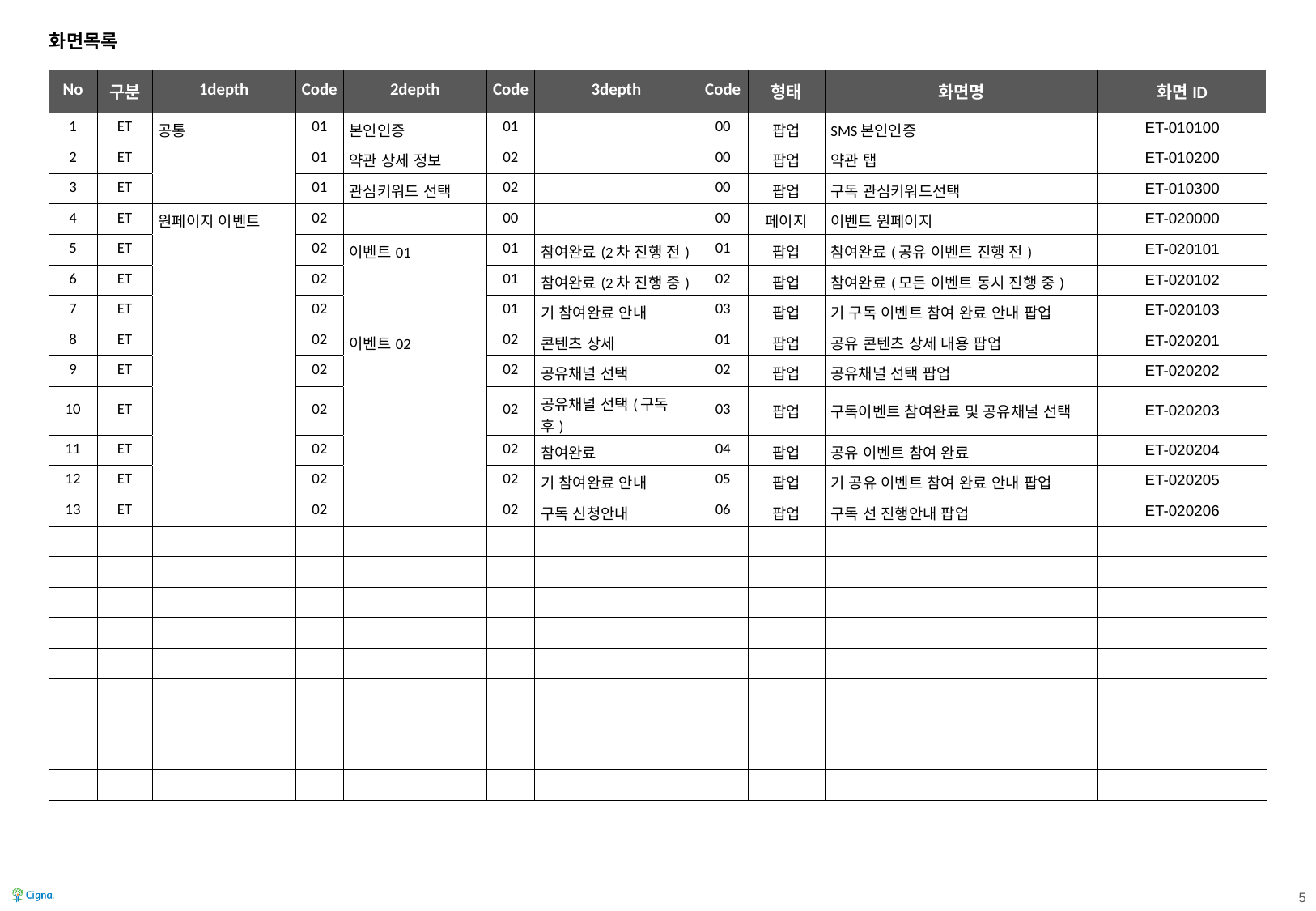

화면목록
| No | 구분 | 1depth | Code | 2depth | Code | 3depth | Code | 형태 | 화면명 | 화면ID |
| --- | --- | --- | --- | --- | --- | --- | --- | --- | --- | --- |
| 1 | ET | 공통 | 01 | 본인인증 | 01 |  | 00 | 팝업 | SMS본인인증 | ET-010100 |
| 2 | ET |  | 01 | 약관 상세 정보 | 02 |  | 00 | 팝업 | 약관 탭 | ET-010200 |
| 3 | ET |  | 01 | 관심키워드 선택 | 02 |  | 00 | 팝업 | 구독 관심키워드선택 | ET-010300 |
| 4 | ET | 원페이지 이벤트 | 02 |  | 00 |  | 00 | 페이지 | 이벤트 원페이지 | ET-020000 |
| 5 | ET |  | 02 | 이벤트01 | 01 | 참여완료(2차 진행 전) | 01 | 팝업 | 참여완료(공유 이벤트 진행 전) | ET-020101 |
| 6 | ET |  | 02 |  | 01 | 참여완료(2차 진행 중) | 02 | 팝업 | 참여완료(모든 이벤트 동시 진행 중) | ET-020102 |
| 7 | ET |  | 02 |  | 01 | 기 참여완료 안내 | 03 | 팝업 | 기 구독 이벤트 참여 완료 안내 팝업 | ET-020103 |
| 8 | ET |  | 02 | 이벤트02 | 02 | 콘텐츠 상세 | 01 | 팝업 | 공유 콘텐츠 상세 내용 팝업 | ET-020201 |
| 9 | ET |  | 02 |  | 02 | 공유채널 선택 | 02 | 팝업 | 공유채널 선택 팝업 | ET-020202 |
| 10 | ET |  | 02 |  | 02 | 공유채널 선택(구독 후) | 03 | 팝업 | 구독이벤트 참여완료 및 공유채널 선택 | ET-020203 |
| 11 | ET |  | 02 |  | 02 | 참여완료 | 04 | 팝업 | 공유 이벤트 참여 완료 | ET-020204 |
| 12 | ET |  | 02 |  | 02 | 기 참여완료 안내 | 05 | 팝업 | 기 공유 이벤트 참여 완료 안내 팝업 | ET-020205 |
| 13 | ET |  | 02 |  | 02 | 구독 신청안내 | 06 | 팝업 | 구독 선 진행안내 팝업 | ET-020206 |
|  |  |  |  |  |  |  |  |  |  |  |
|  |  |  |  |  |  |  |  |  |  |  |
|  |  |  |  |  |  |  |  |  |  |  |
|  |  |  |  |  |  |  |  |  |  |  |
|  |  |  |  |  |  |  |  |  |  |  |
|  |  |  |  |  |  |  |  |  |  |  |
|  |  |  |  |  |  |  |  |  |  |  |
|  |  |  |  |  |  |  |  |  |  |  |
|  |  |  |  |  |  |  |  |  |  |  |